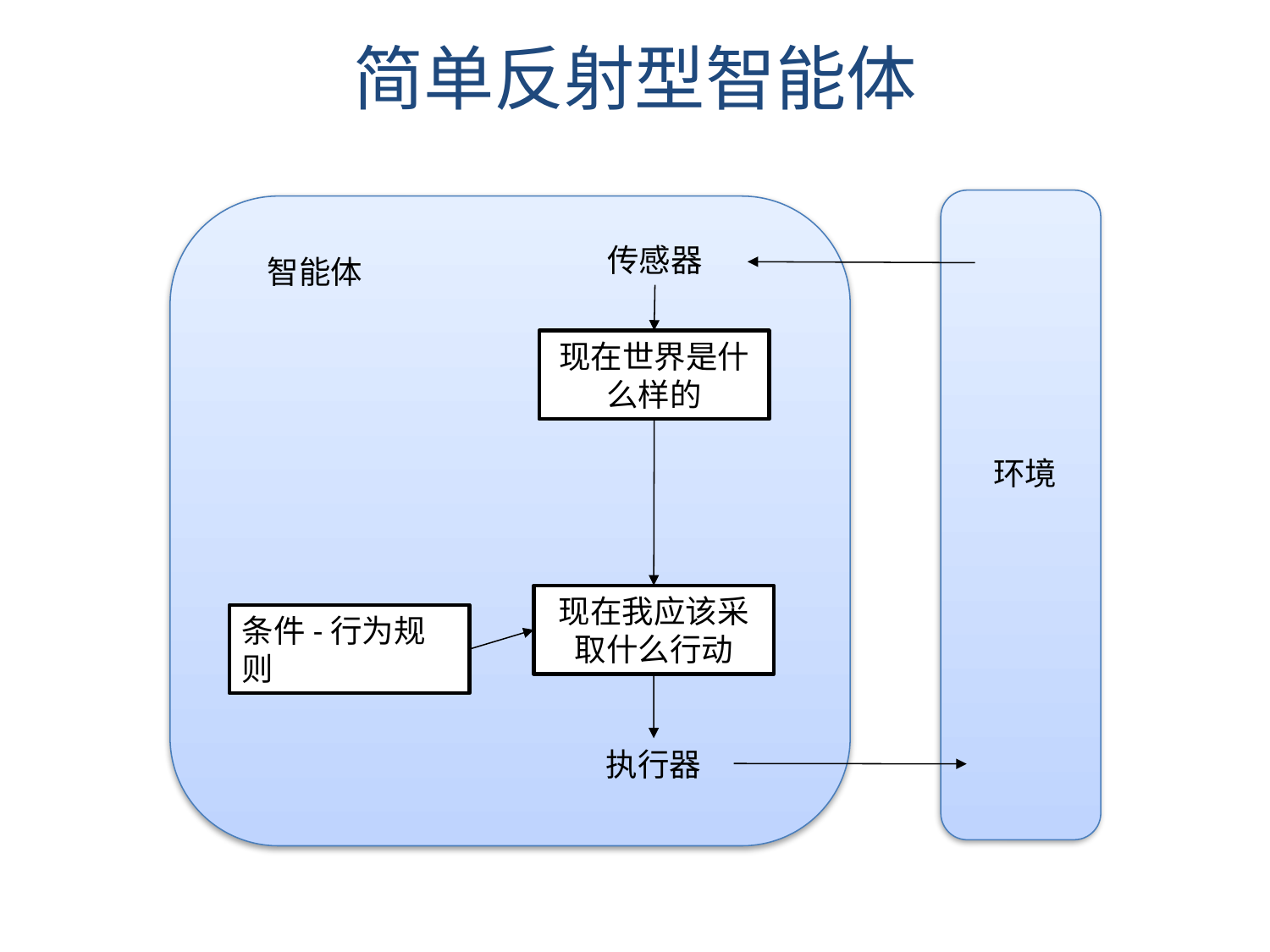

简单反射型智能体

传感器
智能体
现在世界是什么样的
环境
现在我应该采取什么行动
条件-行为规则
执行器